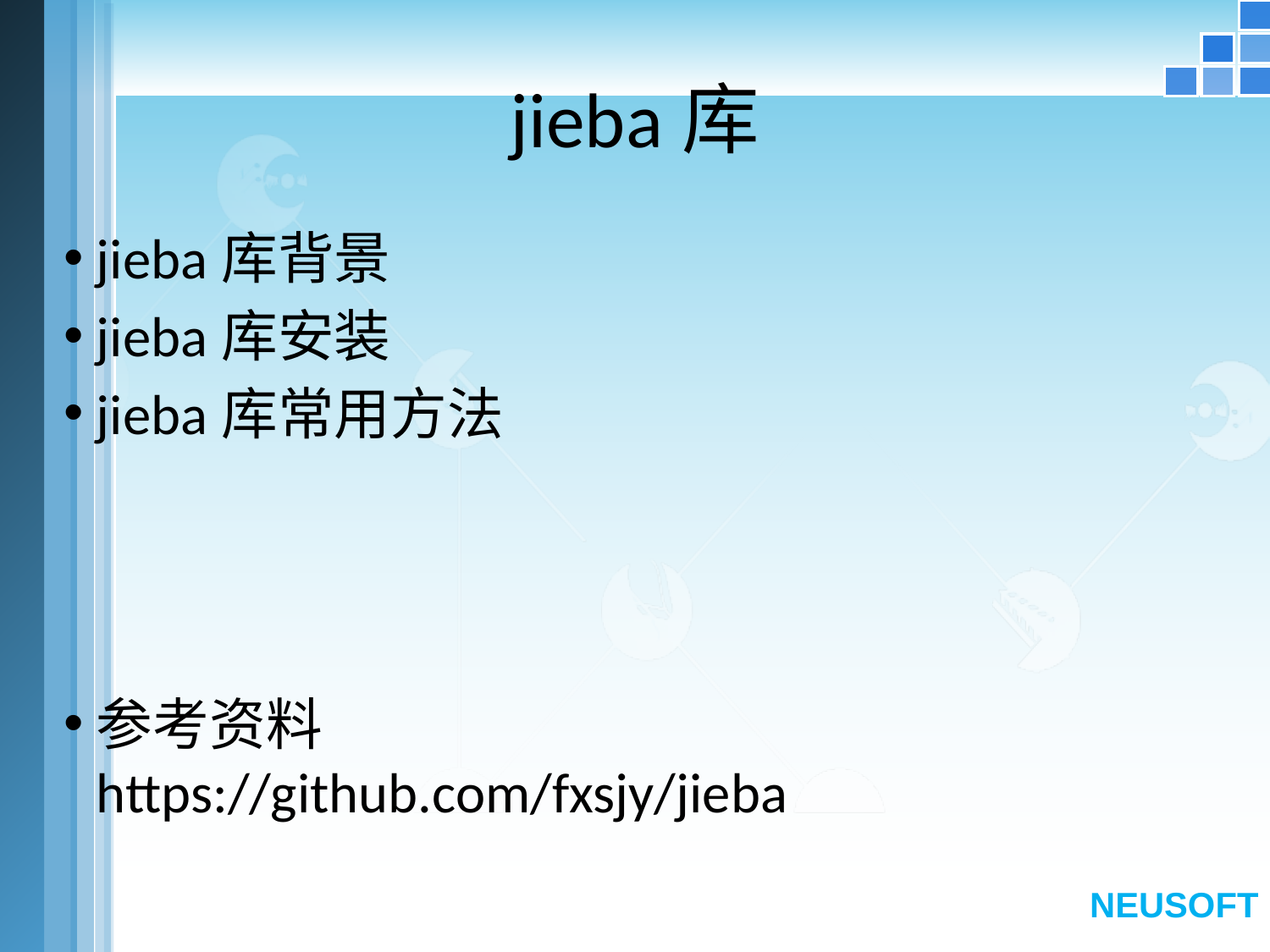

# jieba库
jieba库背景
jieba库安装
jieba库常用方法

参考资料
https://github.com/fxsjy/jieba